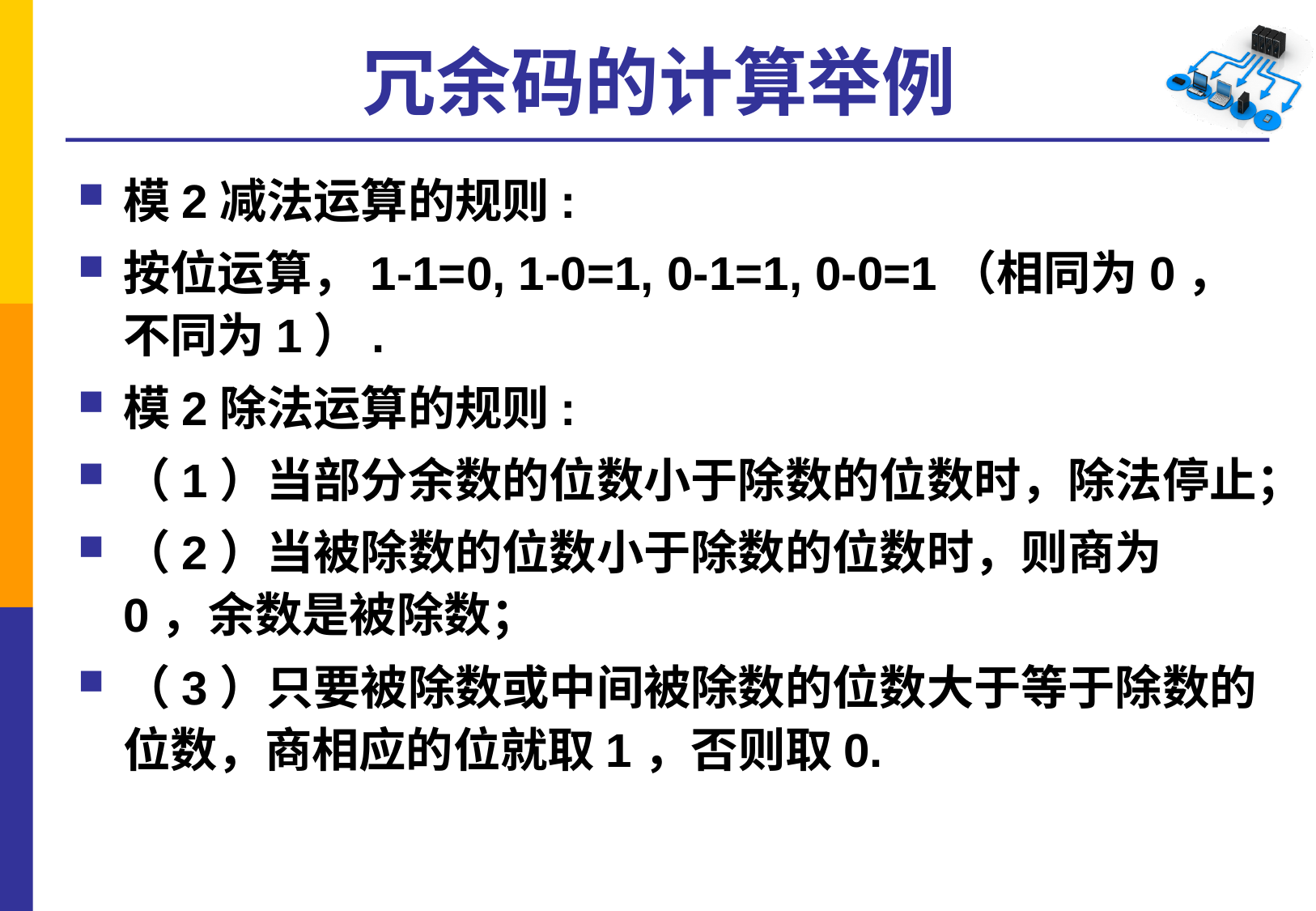

# 冗余码的计算举例
模2减法运算的规则:
按位运算，1-1=0, 1-0=1, 0-1=1, 0-0=1（相同为0，不同为1）.
模2除法运算的规则:
（1）当部分余数的位数小于除数的位数时，除法停止；
（2）当被除数的位数小于除数的位数时，则商为0，余数是被除数；
（3）只要被除数或中间被除数的位数大于等于除数的位数，商相应的位就取1，否则取0.